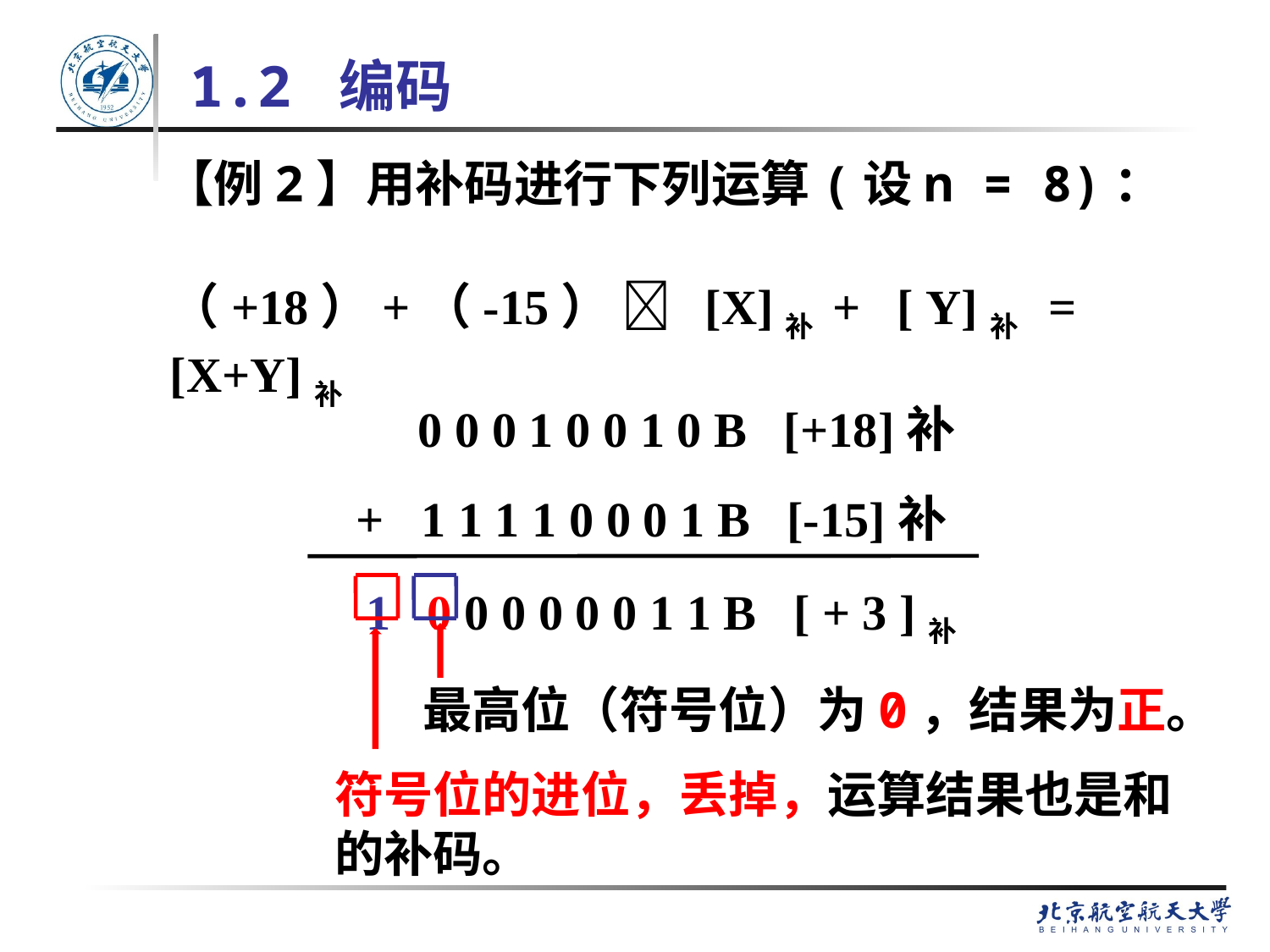

# 1.2 编码
【例2】用补码进行下列运算(设n = 8)：
（+18）+（-15） →  [X]补 +   [ Y]补  = [X+Y]补

                              0 0 0 1 0 0 1 0 B   [+18]补
                    +   1 1 1 1 0 0 0 1 B   [-15]补
                     1   0 0 0 0 0 0 1 1 B   [ + 3 ]补

最高位（符号位）为0，结果为正。
符号位的进位，丢掉，运算结果也是和的补码。
30